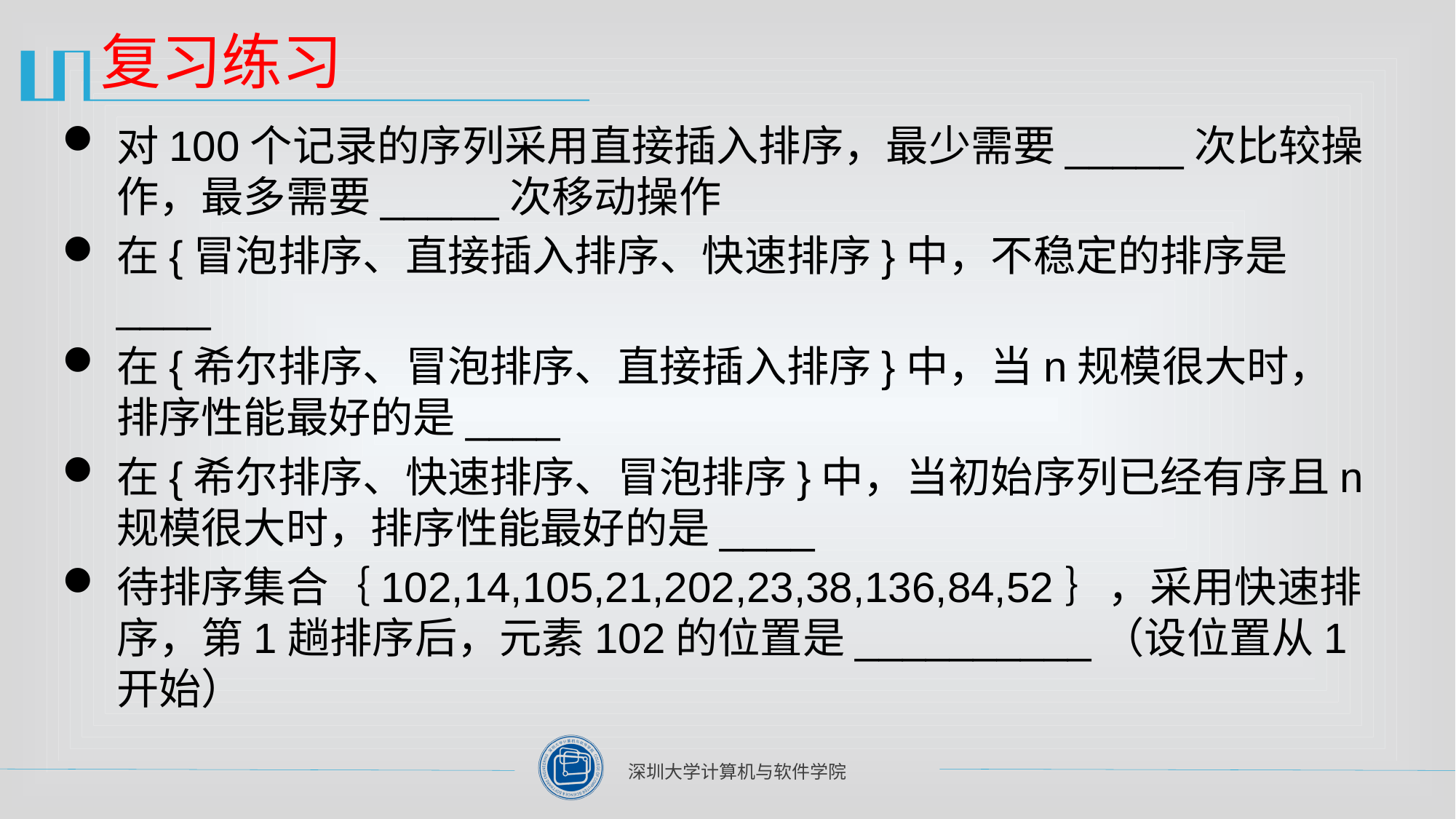

# 复习练习
对100个记录的序列采用直接插入排序，最少需要_____次比较操作，最多需要_____次移动操作
在{冒泡排序、直接插入排序、快速排序}中，不稳定的排序是____
在{希尔排序、冒泡排序、直接插入排序}中，当n规模很大时，排序性能最好的是____
在{希尔排序、快速排序、冒泡排序}中，当初始序列已经有序且n规模很大时，排序性能最好的是____
待排序集合｛102,14,105,21,202,23,38,136,84,52｝，采用快速排序，第1趟排序后，元素102的位置是__________（设位置从1开始）

46